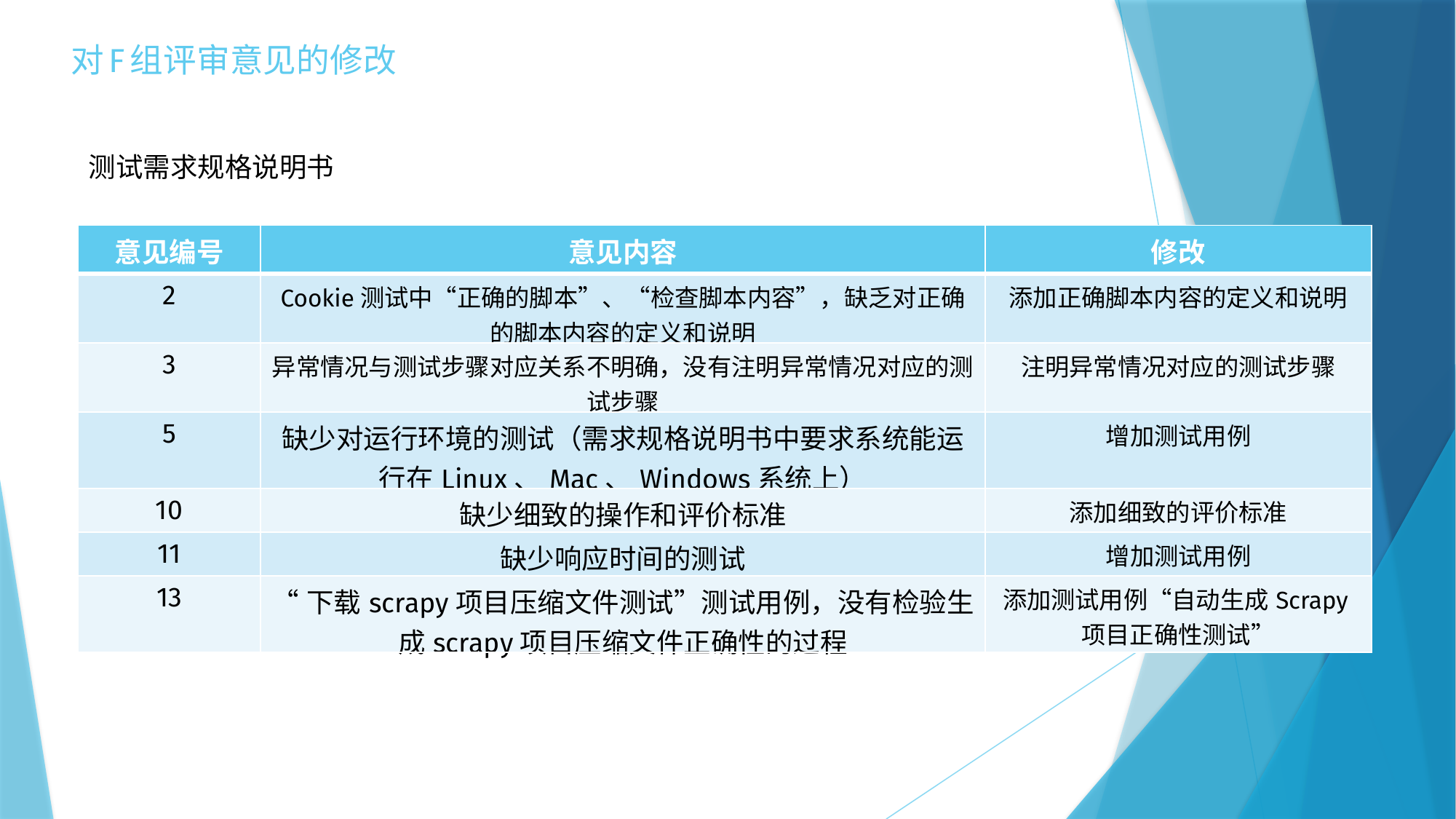

# 对F组评审意见的修改
测试需求规格说明书
| 意见编号 | 意见内容 | 修改 |
| --- | --- | --- |
| 2 | Cookie测试中“正确的脚本”、“检查脚本内容”，缺乏对正确的脚本内容的定义和说明 | 添加正确脚本内容的定义和说明 |
| 3 | 异常情况与测试步骤对应关系不明确，没有注明异常情况对应的测试步骤 | 注明异常情况对应的测试步骤 |
| 5 | 缺少对运行环境的测试（需求规格说明书中要求系统能运行在Linux、Mac、Windows系统上） | 增加测试用例 |
| 10 | 缺少细致的操作和评价标准 | 添加细致的评价标准 |
| 11 | 缺少响应时间的测试 | 增加测试用例 |
| 13 | “下载scrapy项目压缩文件测试”测试用例，没有检验生成scrapy项目压缩文件正确性的过程 | 添加测试用例“自动生成Scrapy项目正确性测试” |